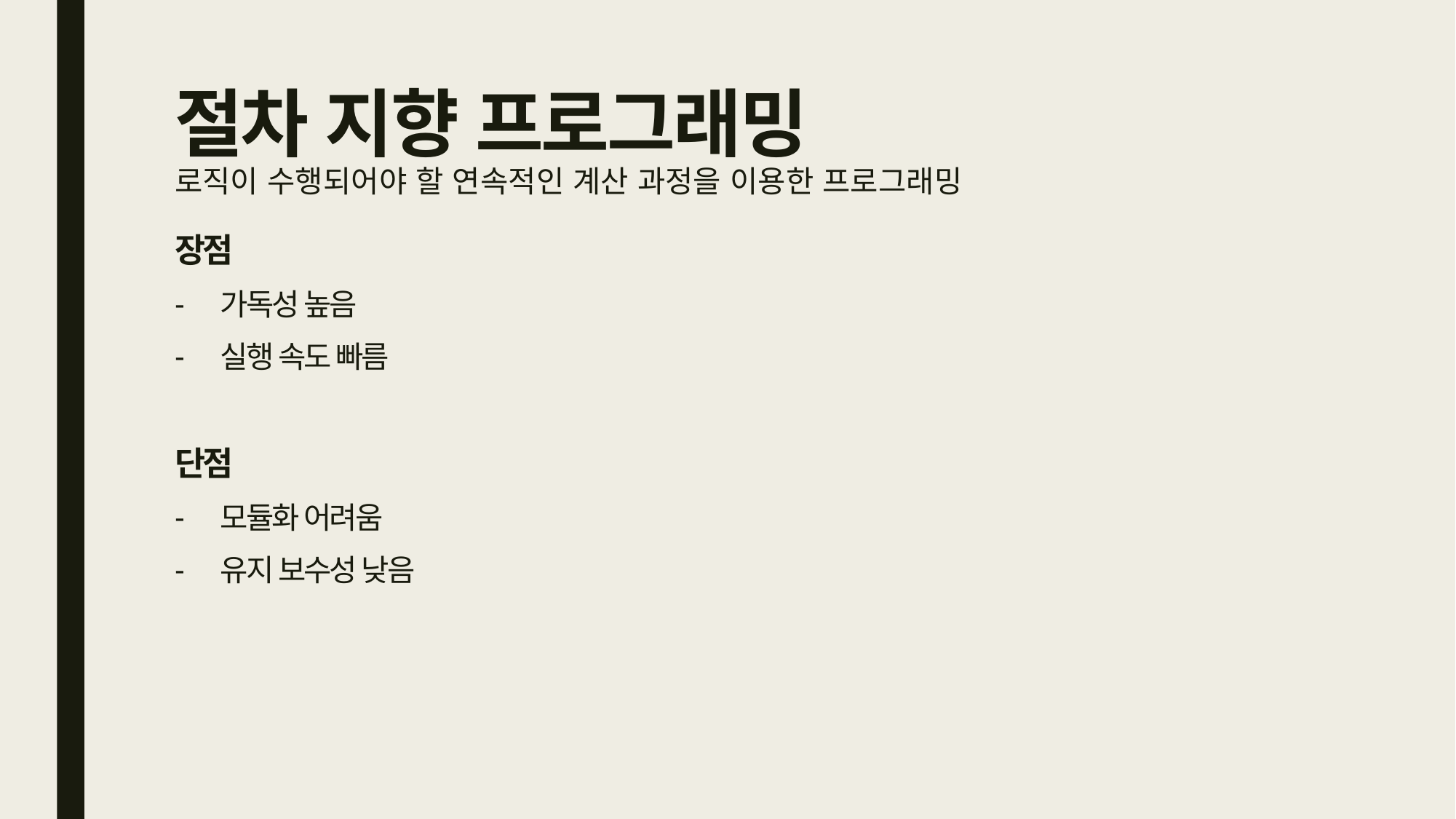

# 절차 지향 프로그래밍 로직이 수행되어야 할 연속적인 계산 과정을 이용한 프로그래밍
장점
가독성 높음
실행 속도 빠름

단점
모듈화 어려움
유지 보수성 낮음